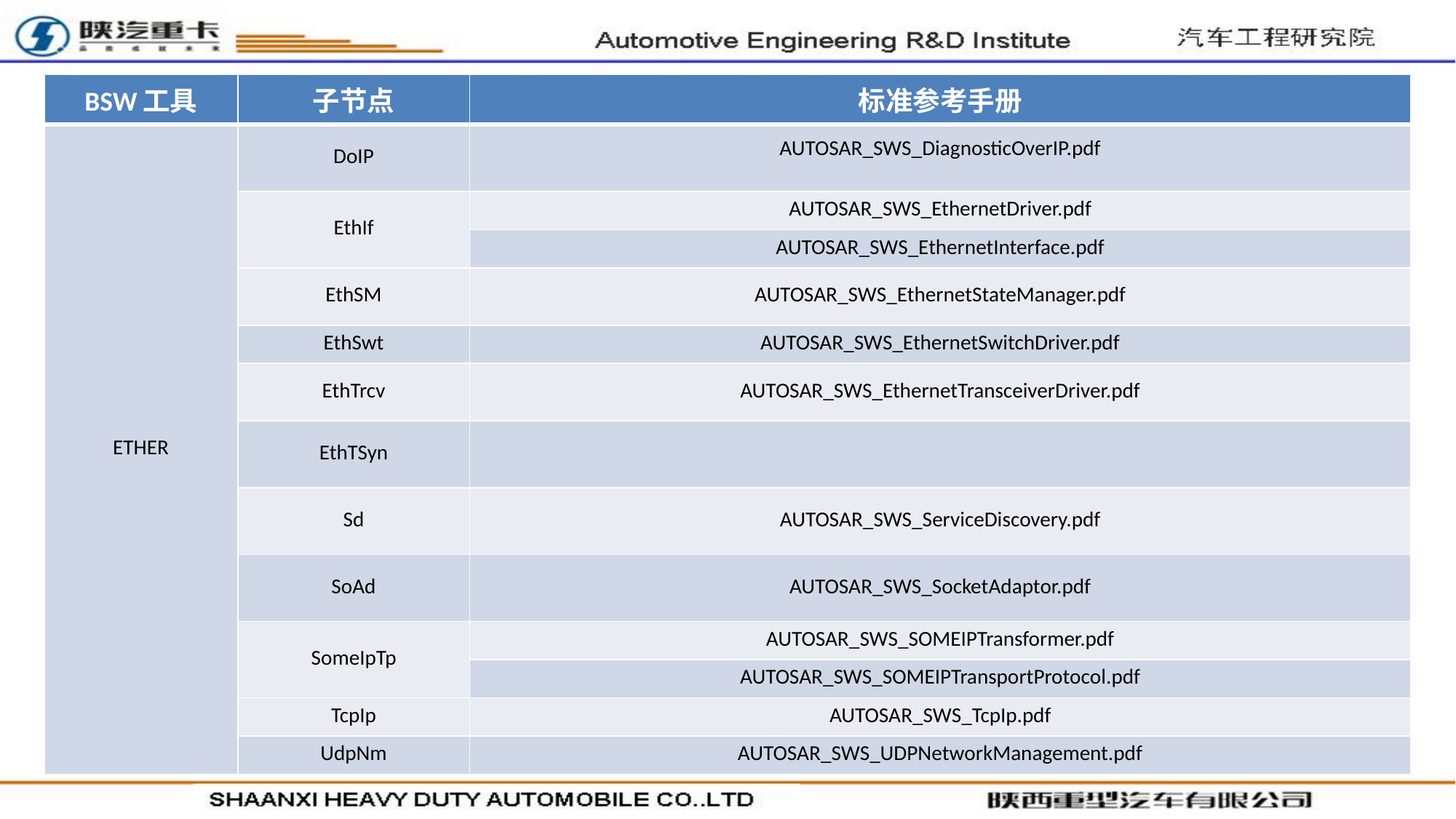

| BSW工具 | 子节点 | 标准参考手册 |
| --- | --- | --- |
| ETHER | DoIP | AUTOSAR\_SWS\_DiagnosticOverIP.pdf |
|  | EthIf | AUTOSAR\_SWS\_EthernetDriver.pdf |
|  |  | AUTOSAR\_SWS\_EthernetInterface.pdf |
|  | EthSM | AUTOSAR\_SWS\_EthernetStateManager.pdf |
|  | EthSwt | AUTOSAR\_SWS\_EthernetSwitchDriver.pdf |
|  | EthTrcv | AUTOSAR\_SWS\_EthernetTransceiverDriver.pdf |
|  | EthTSyn |  |
|  | Sd | AUTOSAR\_SWS\_ServiceDiscovery.pdf |
|  | SoAd | AUTOSAR\_SWS\_SocketAdaptor.pdf |
|  | SomeIpTp | AUTOSAR\_SWS\_SOMEIPTransformer.pdf |
|  |  | AUTOSAR\_SWS\_SOMEIPTransportProtocol.pdf |
|  | TcpIp | AUTOSAR\_SWS\_TcpIp.pdf |
|  | UdpNm | AUTOSAR\_SWS\_UDPNetworkManagement.pdf |